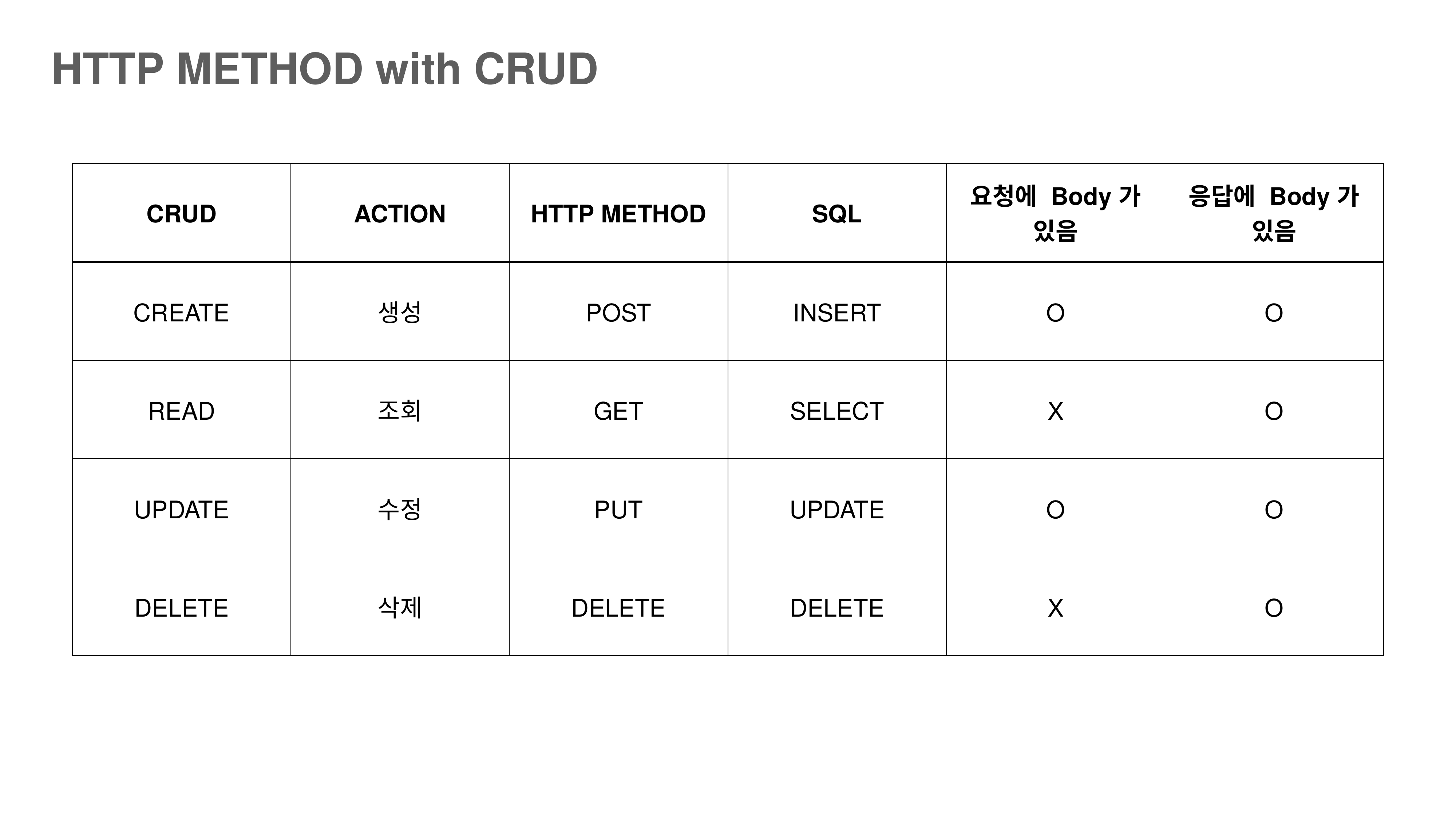

HTTP METHOD with CRUD
| CRUD | ACTION | HTTP METHOD | SQL | 요청에 Body가 있음 | 응답에 Body가 있음 |
| --- | --- | --- | --- | --- | --- |
| CREATE | 생성 | POST | INSERT | O | O |
| READ | 조회 | GET | SELECT | X | O |
| UPDATE | 수정 | PUT | UPDATE | O | O |
| DELETE | 삭제 | DELETE | DELETE | X | O |